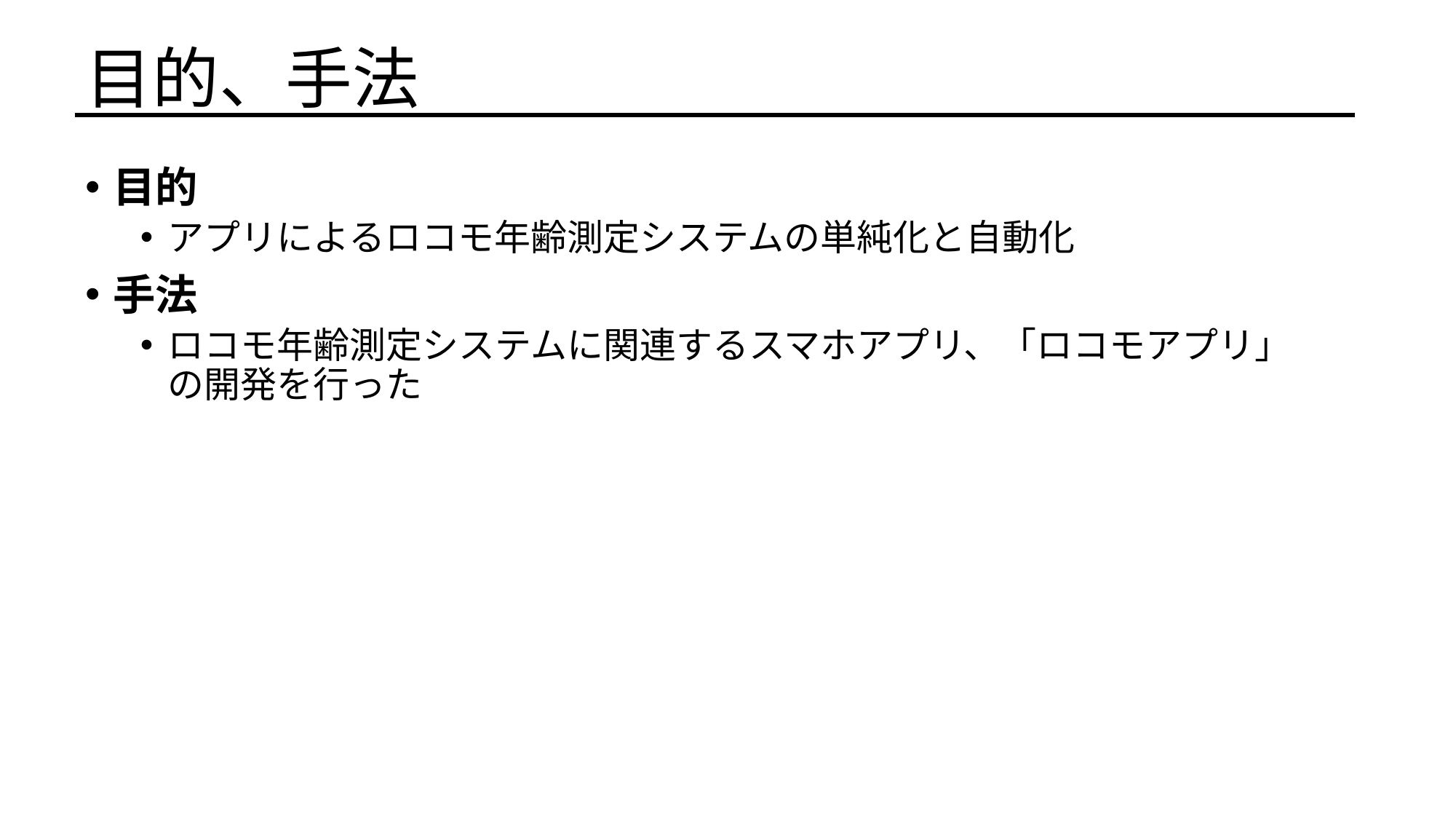

# 目的、手法
目的
アプリによるロコモ年齢測定システムの単純化と自動化
手法
ロコモ年齢測定システムに関連するスマホアプリ、「ロコモアプリ」の開発を行った